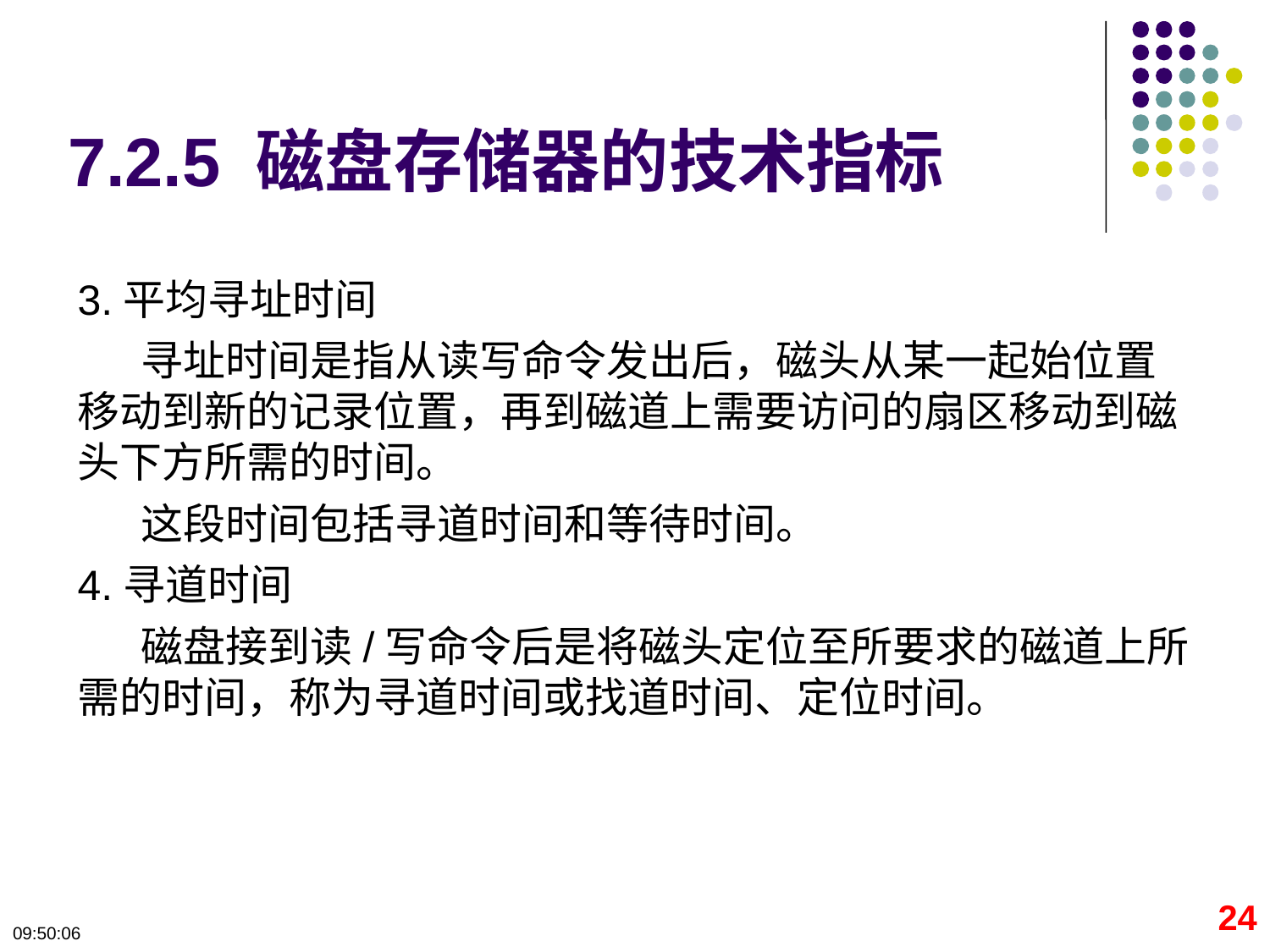

# 7.2.5 磁盘存储器的技术指标
3.平均寻址时间
寻址时间是指从读写命令发出后，磁头从某一起始位置移动到新的记录位置，再到磁道上需要访问的扇区移动到磁头下方所需的时间。
这段时间包括寻道时间和等待时间。
4.寻道时间
磁盘接到读/写命令后是将磁头定位至所要求的磁道上所需的时间，称为寻道时间或找道时间、定位时间。
24
09:50:06